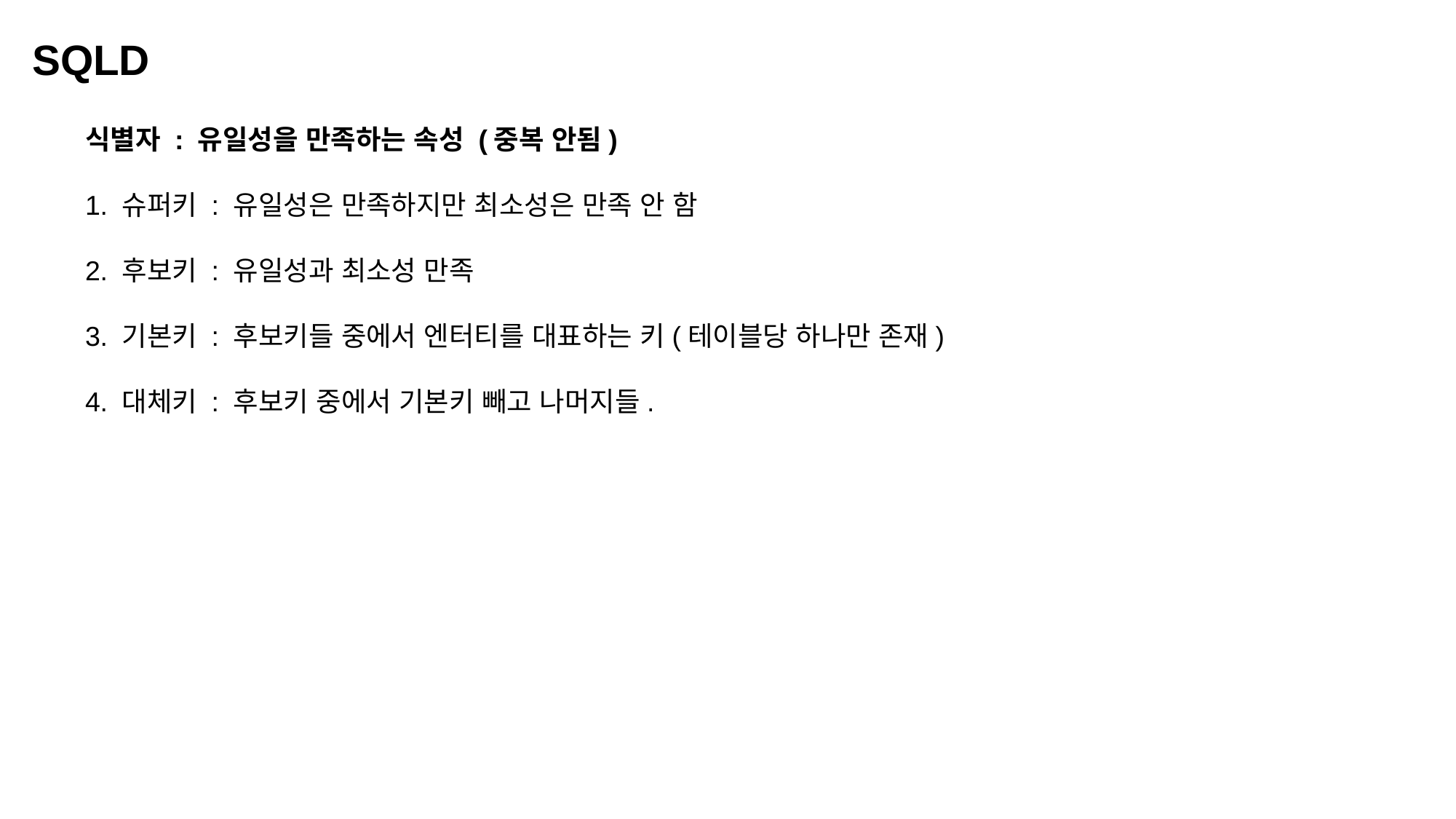

SQLD
식별자 : 유일성을 만족하는 속성 (중복 안됨)

1. 슈퍼키 : 유일성은 만족하지만 최소성은 만족 안 함

2. 후보키 : 유일성과 최소성 만족

3. 기본키 : 후보키들 중에서 엔터티를 대표하는 키(테이블당 하나만 존재)

4. 대체키 : 후보키 중에서 기본키 빼고 나머지들.